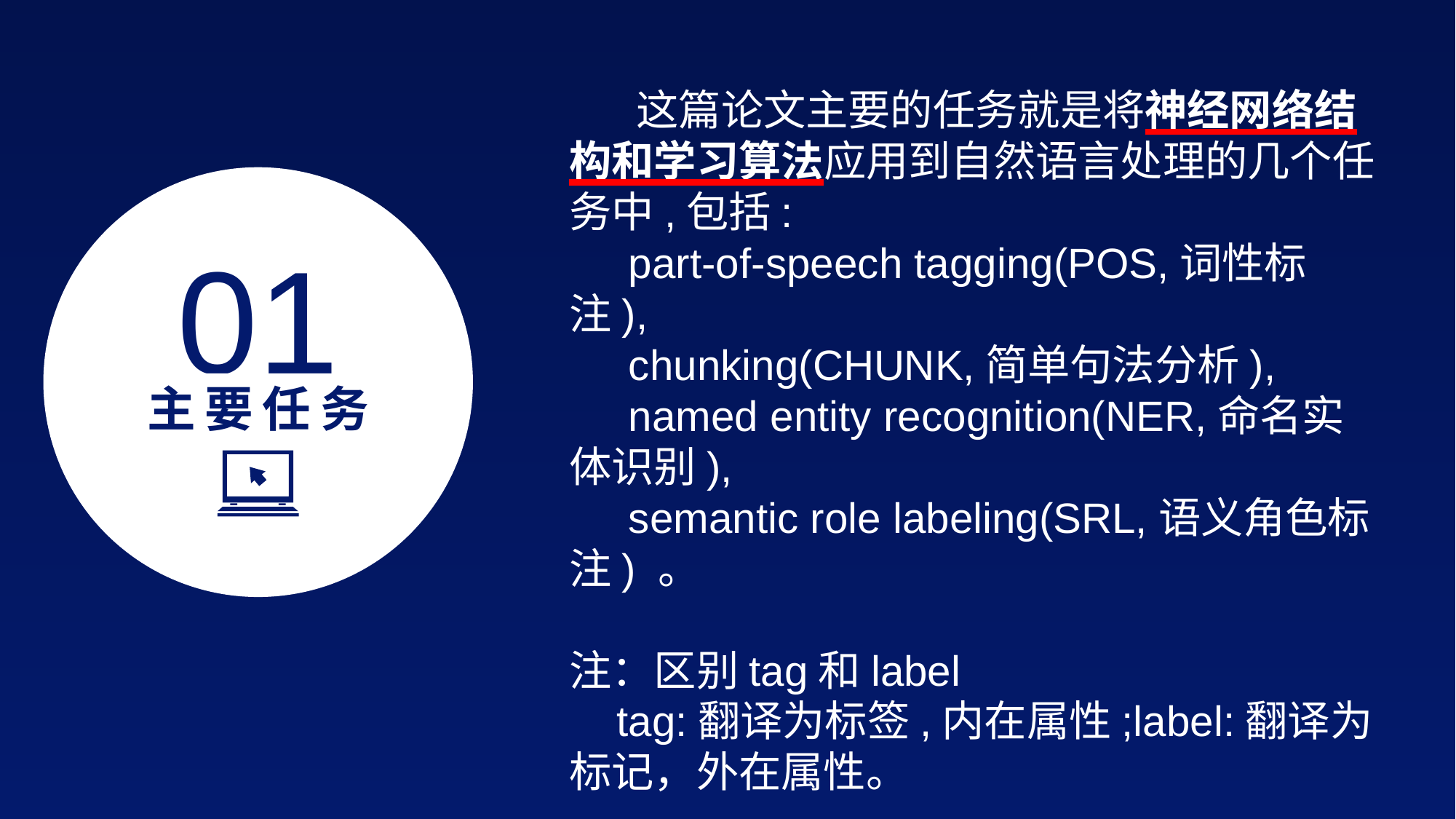

这篇论文主要的任务就是将神经网络结构和学习算法应用到自然语言处理的几个任务中,包括:
     part-of-speech tagging(POS,词性标注),
     chunking(CHUNK,简单句法分析),
     named entity recognition(NER,命名实体识别),
     semantic role labeling(SRL,语义角色标注) 。

注：区别tag和label
    tag:翻译为标签,内在属性;label:翻译为标记，外在属性。

01
主要任务